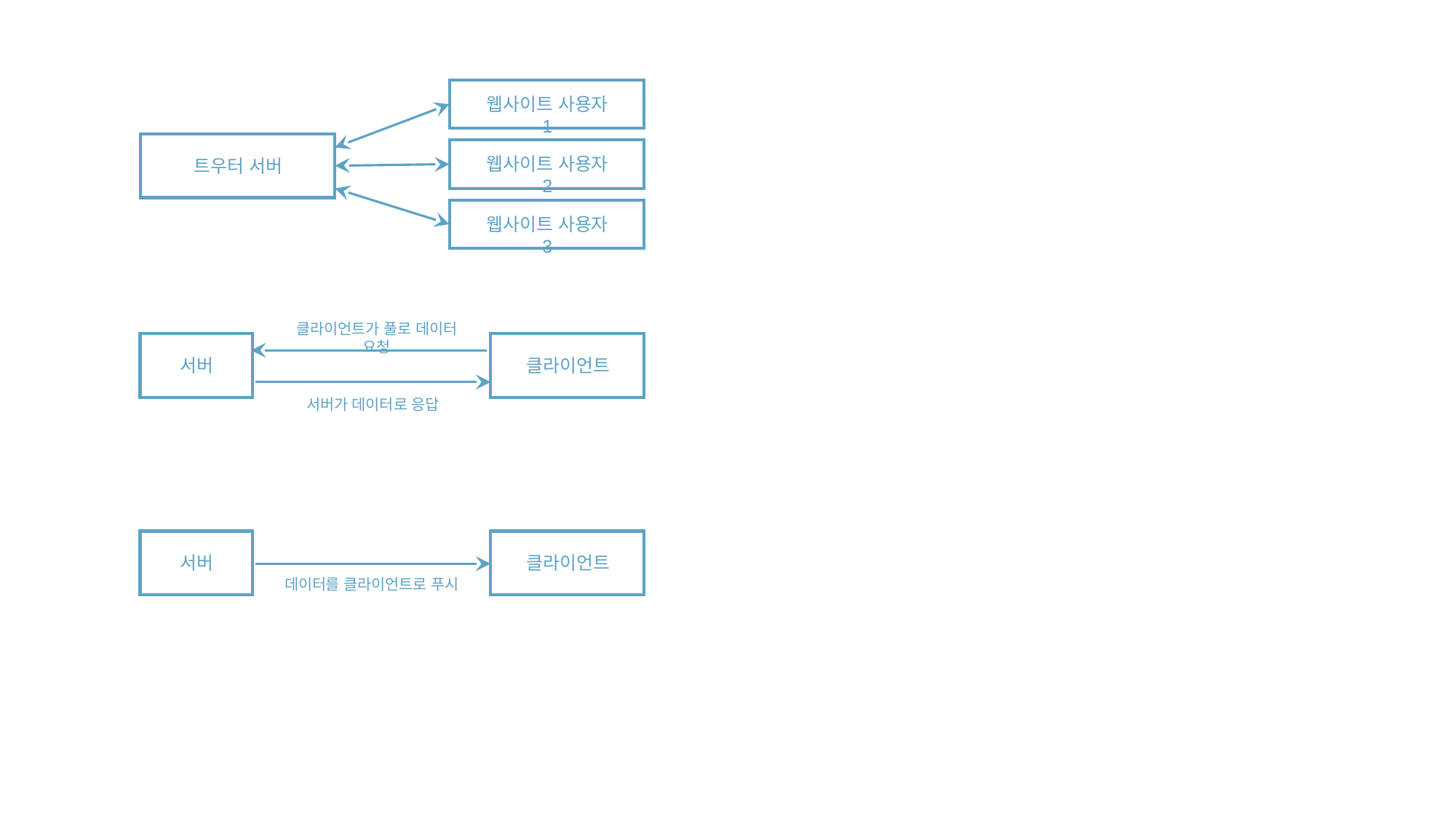

웹사이트 사용자 1

트우터 서버

웹사이트 사용자 2

웹사이트 사용자 3
클라이언트가 풀로 데이터 요청

클라이언트

서버
서버가 데이터로 응답

클라이언트

서버
데이터를 클라이언트로 푸시